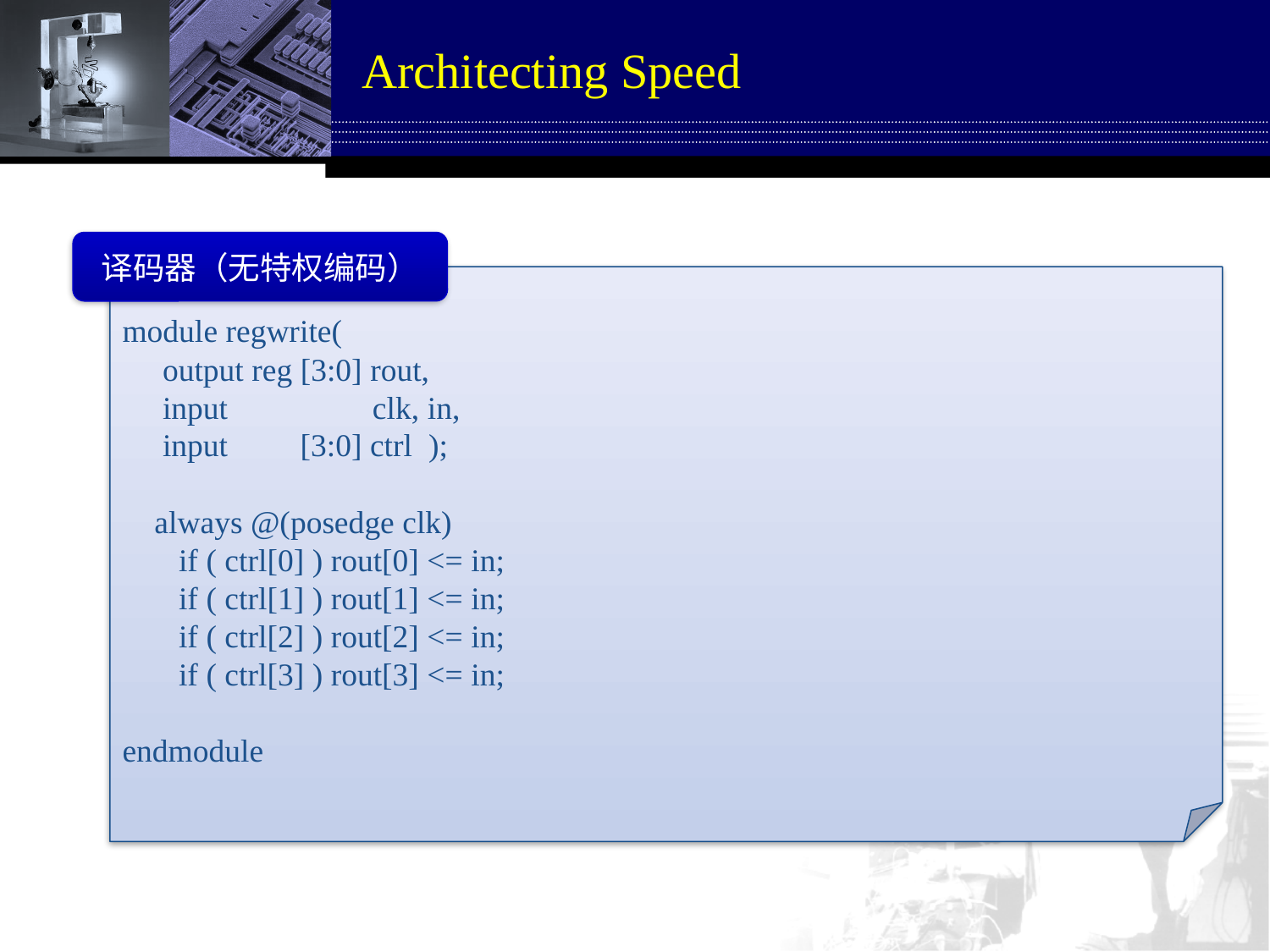

# Architecting Speed

译码器（无特权编码）

module regwrite(
     output reg [3:0] rout,
     input                  clk, in,
     input         [3:0] ctrl  );

    always @(posedge clk)
       if ( ctrl[0] ) rout[0] <= in;
       if ( ctrl[1] ) rout[1] <= in;
       if ( ctrl[2] ) rout[2] <= in;
       if ( ctrl[3] ) rout[3] <= in;

endmodule